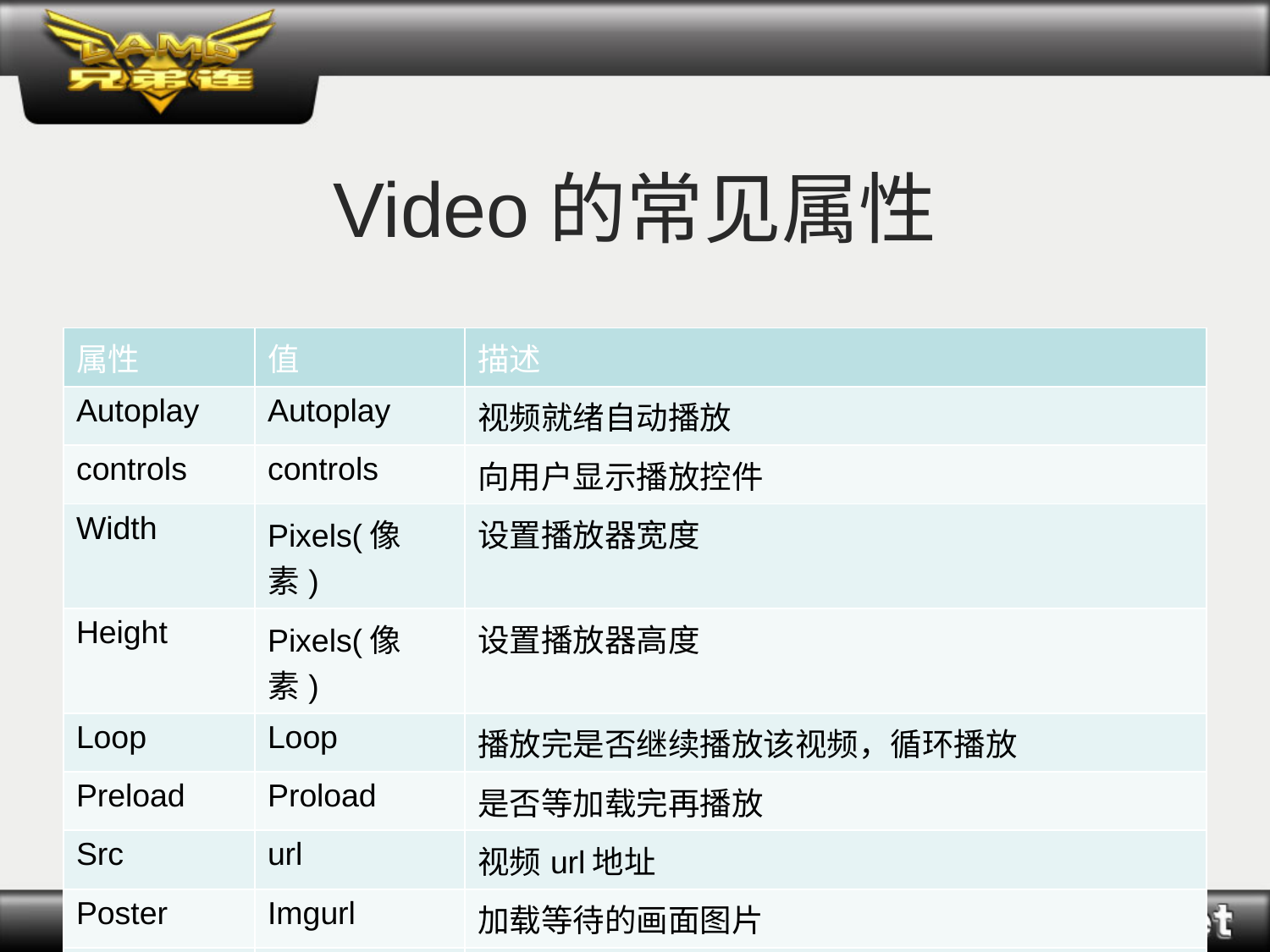

# Video的常见属性
| 属性 | 值 | 描述 |
| --- | --- | --- |
| Autoplay | Autoplay | 视频就绪自动播放 |
| controls | controls | 向用户显示播放控件 |
| Width | Pixels(像素) | 设置播放器宽度 |
| Height | Pixels(像素) | 设置播放器高度 |
| Loop | Loop | 播放完是否继续播放该视频，循环播放 |
| Preload | Proload | 是否等加载完再播放 |
| Src | url | 视频url地址 |
| Poster | Imgurl | 加载等待的画面图片 |
| Autobuffer | Autobuffer | 设置为浏览器缓冲方式，不设置autoply才有效 |